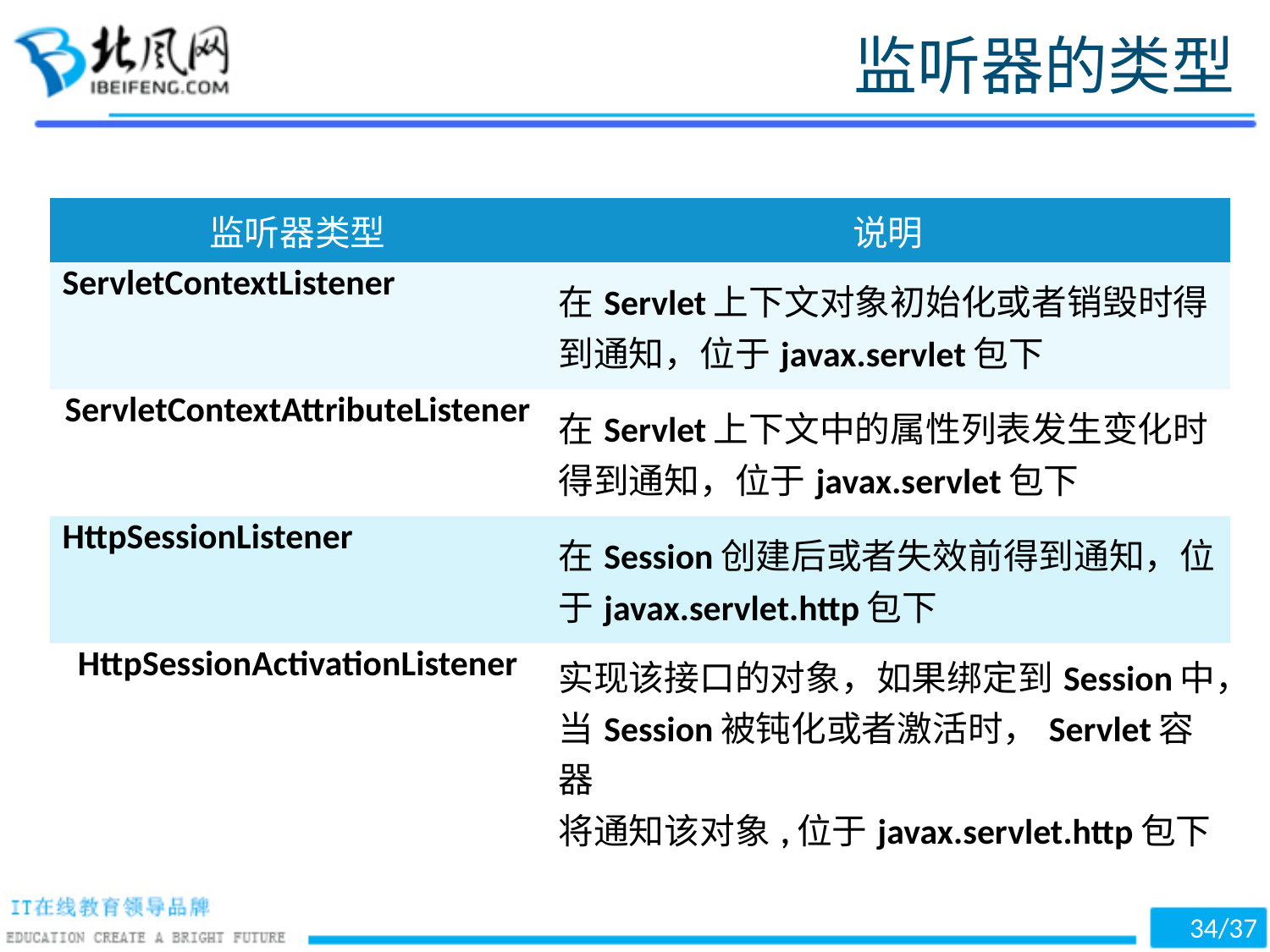

监听器的类型
| 监听器类型 | 说明 |
| --- | --- |
| ServletContextListener | 在Servlet上下文对象初始化或者销毁时得 到通知，位于javax.servlet包下 |
| ServletContextAttributeListener | 在Servlet上下文中的属性列表发生变化时 得到通知，位于javax.servlet包下 |
| HttpSessionListener | 在Session创建后或者失效前得到通知，位 于javax.servlet.http包下 |
| HttpSessionActivationListener | 实现该接口的对象，如果绑定到Session中， 当Session被钝化或者激活时，Servlet容器 将通知该对象,位于javax.servlet.http包下 |
34/37